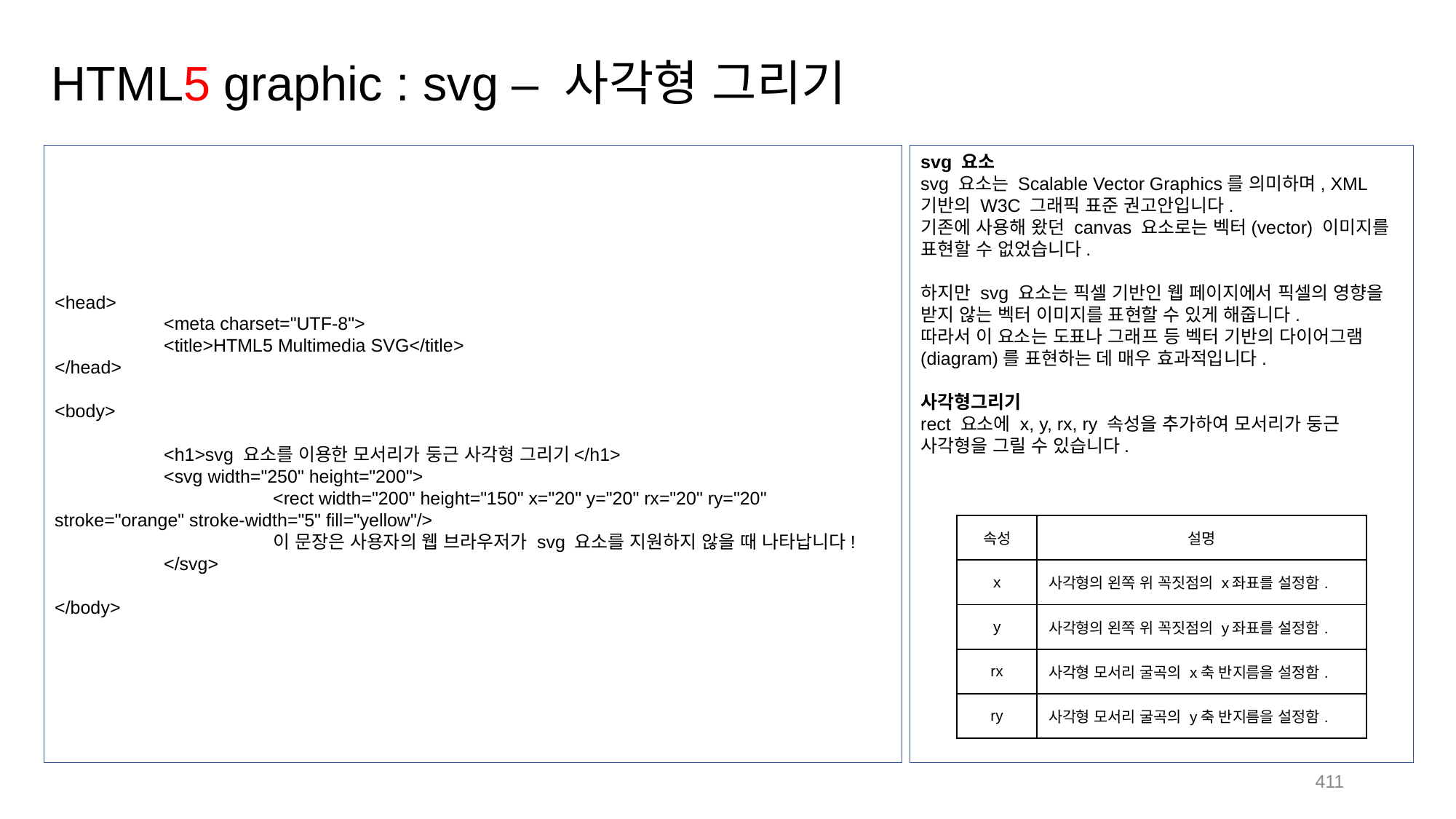

# HTML5 graphic : svg – 사각형 그리기
<head>
	<meta charset="UTF-8">
	<title>HTML5 Multimedia SVG</title>
</head>

<body>

	<h1>svg 요소를 이용한 모서리가 둥근 사각형 그리기</h1>
	<svg width="250" height="200">
		<rect width="200" height="150" x="20" y="20" rx="20" ry="20" stroke="orange" stroke-width="5" fill="yellow"/>
		이 문장은 사용자의 웹 브라우저가 svg 요소를 지원하지 않을 때 나타납니다!
	</svg>

</body>
svg 요소
svg 요소는 Scalable Vector Graphics를 의미하며, XML 기반의 W3C 그래픽 표준 권고안입니다.
기존에 사용해 왔던 canvas 요소로는 벡터(vector) 이미지를 표현할 수 없었습니다.

하지만 svg 요소는 픽셀 기반인 웹 페이지에서 픽셀의 영향을 받지 않는 벡터 이미지를 표현할 수 있게 해줍니다.
따라서 이 요소는 도표나 그래프 등 벡터 기반의 다이어그램(diagram)를 표현하는 데 매우 효과적입니다.

사각형그리기
rect 요소에 x, y, rx, ry 속성을 추가하여 모서리가 둥근 사각형을 그릴 수 있습니다.
| 속성 | 설명 |
| --- | --- |
| x | 사각형의 왼쪽 위 꼭짓점의 x좌표를 설정함. |
| y | 사각형의 왼쪽 위 꼭짓점의 y좌표를 설정함. |
| rx | 사각형 모서리 굴곡의 x축 반지름을 설정함. |
| ry | 사각형 모서리 굴곡의 y축 반지름을 설정함. |
411